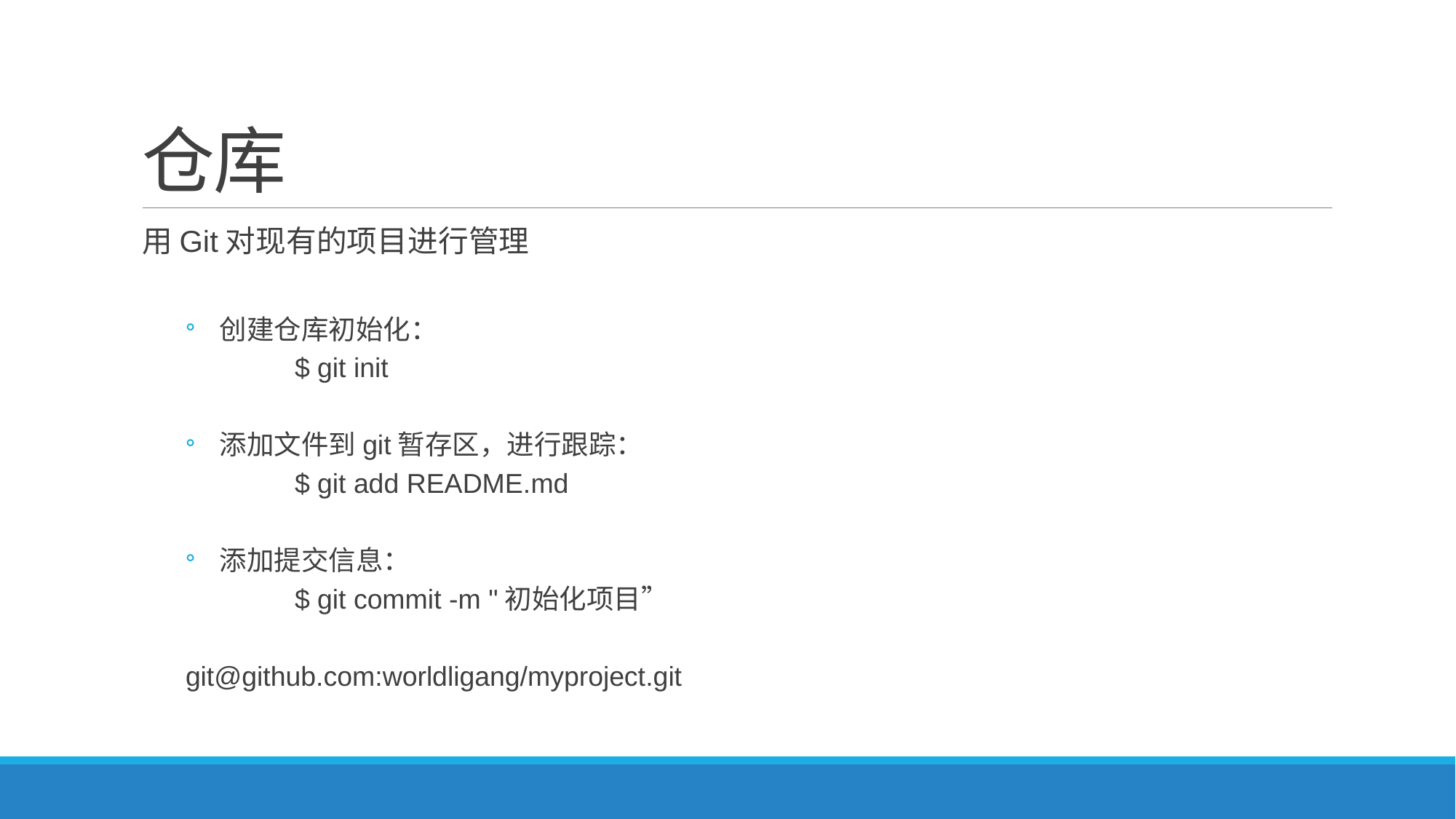

# 仓库
用Git对现有的项目进行管理

创建仓库初始化：
	$ git init

添加文件到git暂存区，进行跟踪：
	$ git add README.md

添加提交信息：
	$ git commit -m "初始化项目”

git@github.com:worldligang/myproject.git